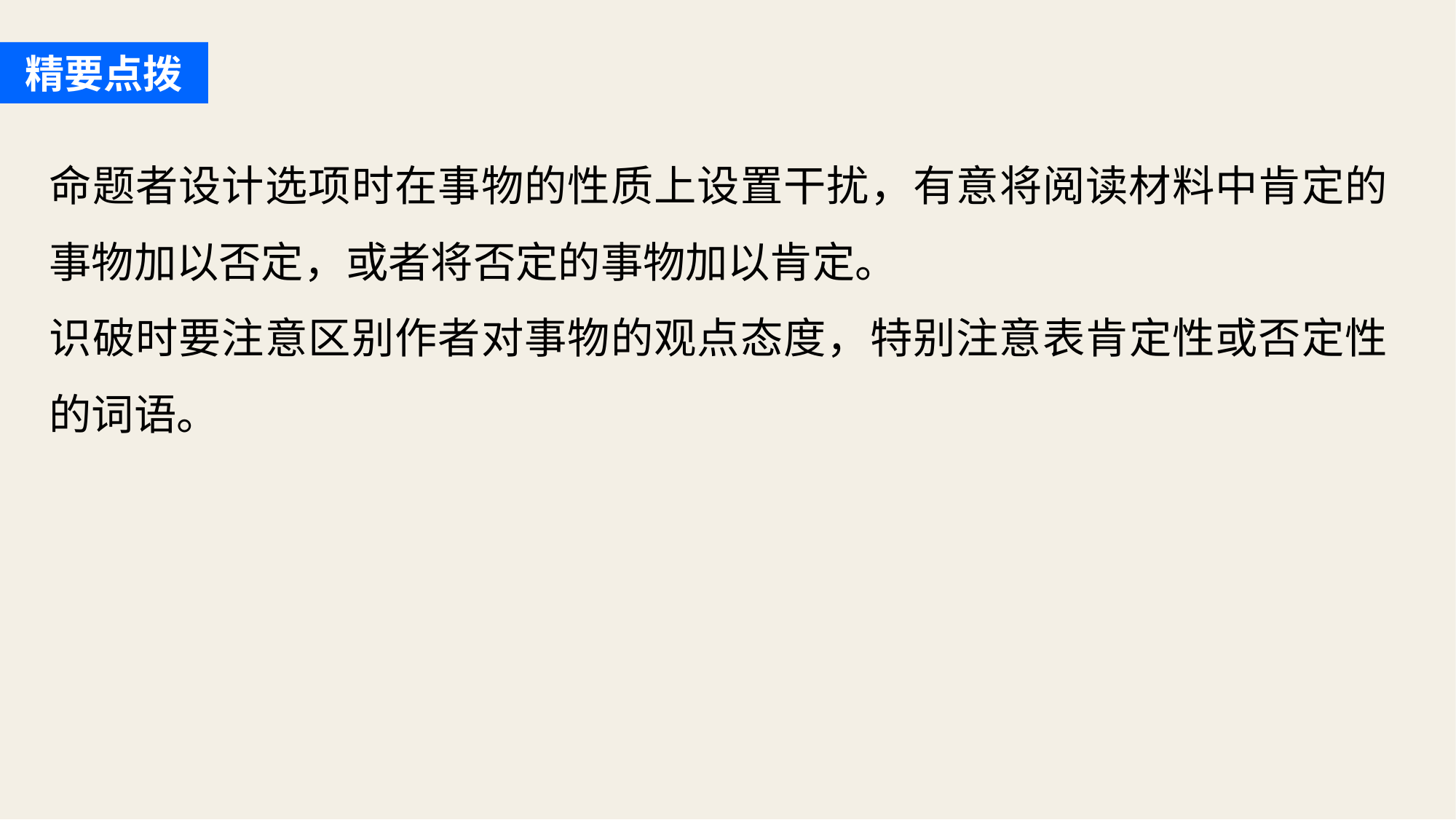

精要点拨
命题者设计选项时在事物的性质上设置干扰，有意将阅读材料中肯定的事物加以否定，或者将否定的事物加以肯定。
识破时要注意区别作者对事物的观点态度，特别注意表肯定性或否定性的词语。